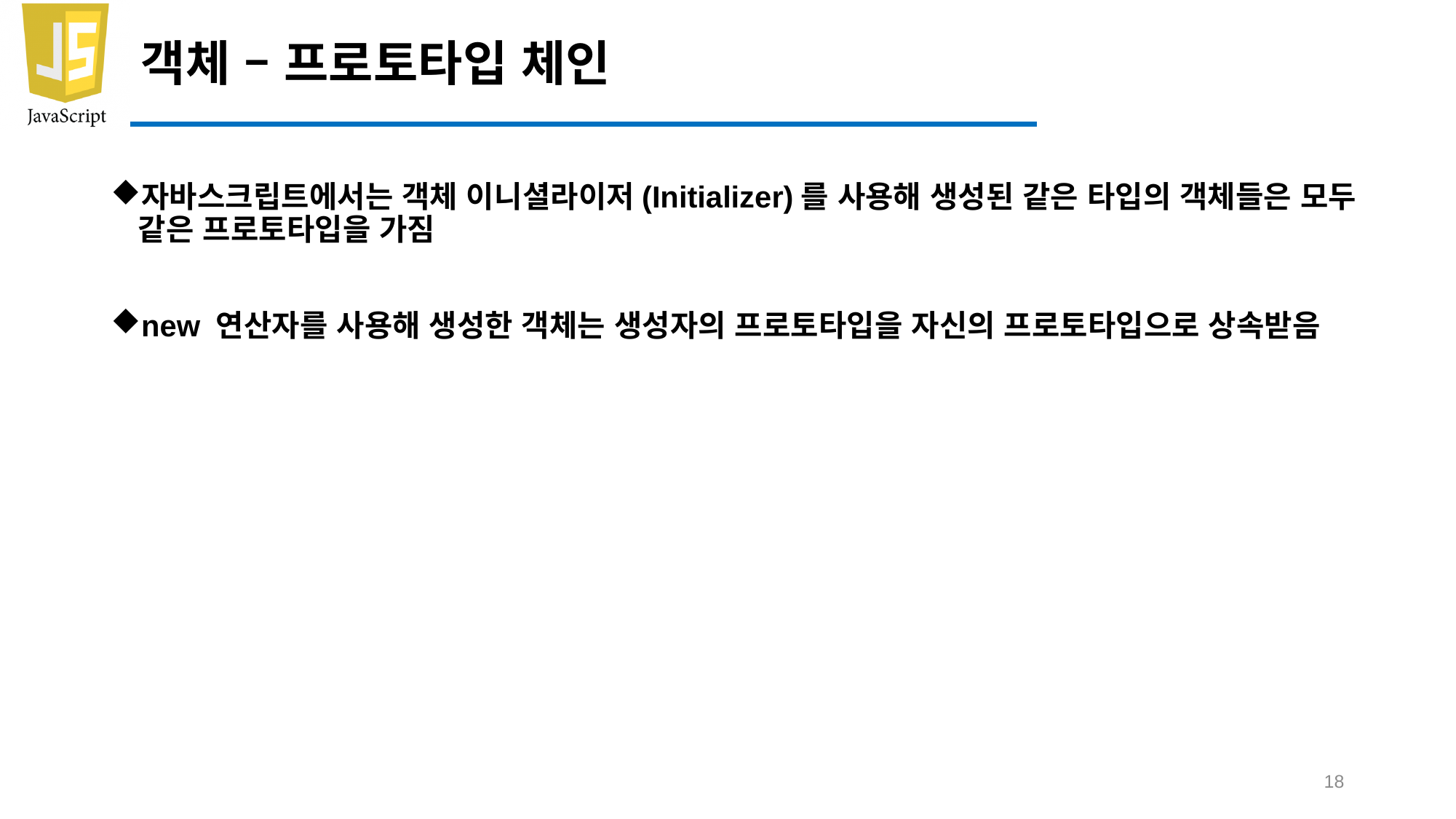

# 객체 – 프로토타입 체인
자바스크립트에서는 객체 이니셜라이저(Initializer)를 사용해 생성된 같은 타입의 객체들은 모두 같은 프로토타입을 가짐

new 연산자를 사용해 생성한 객체는 생성자의 프로토타입을 자신의 프로토타입으로 상속받음
18